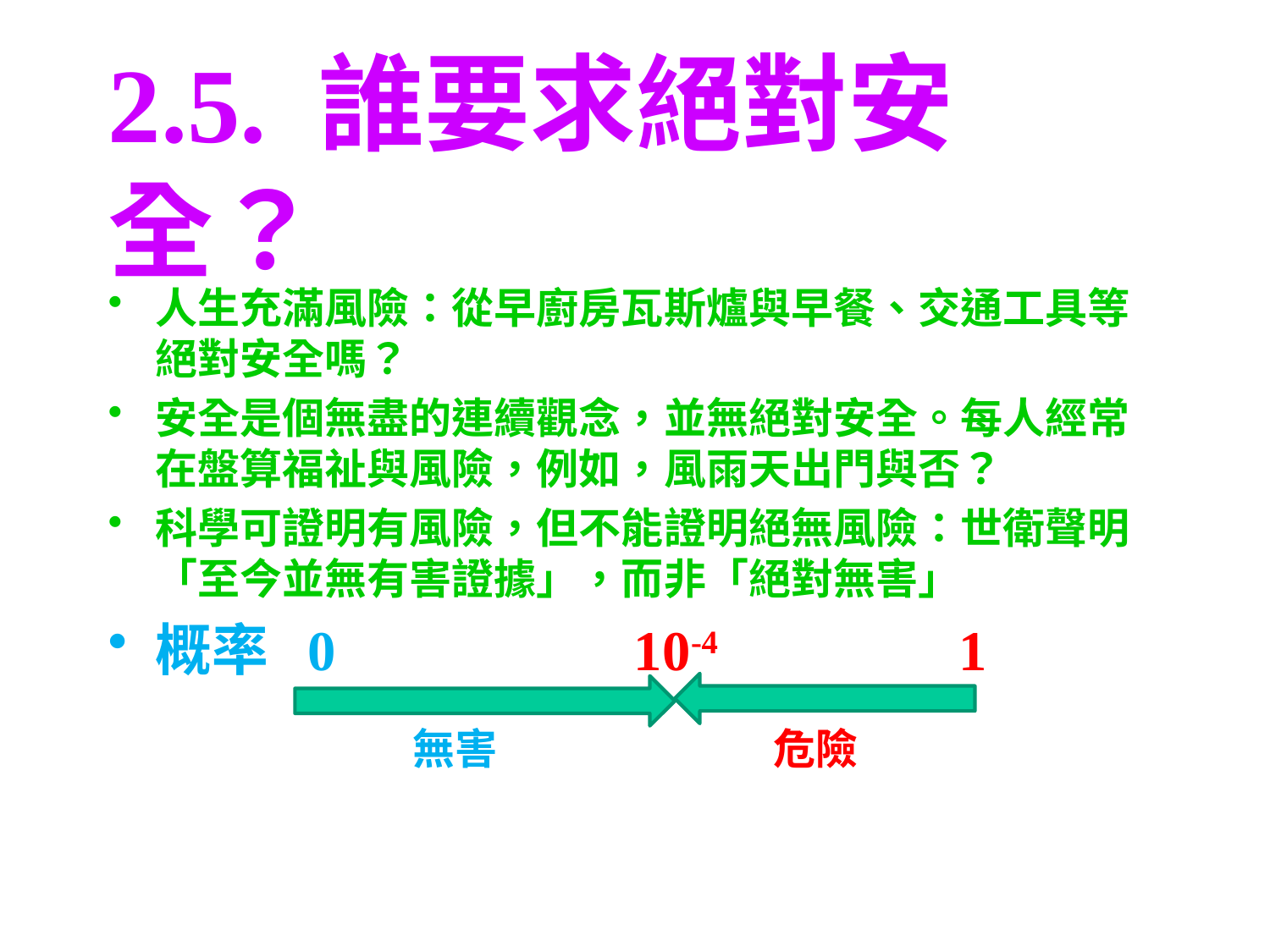

# 2.5. 誰要求絕對安全？
人生充滿風險：從早廚房瓦斯爐與早餐、交通工具等絕對安全嗎？
安全是個無盡的連續觀念，並無絕對安全。每人經常在盤算福祉與風險，例如，風雨天出門與否？
科學可證明有風險，但不能證明絕無風險：世衛聲明「至今並無有害證據」，而非「絕對無害」
概率  0                     10-4                 1

          無害                             危險